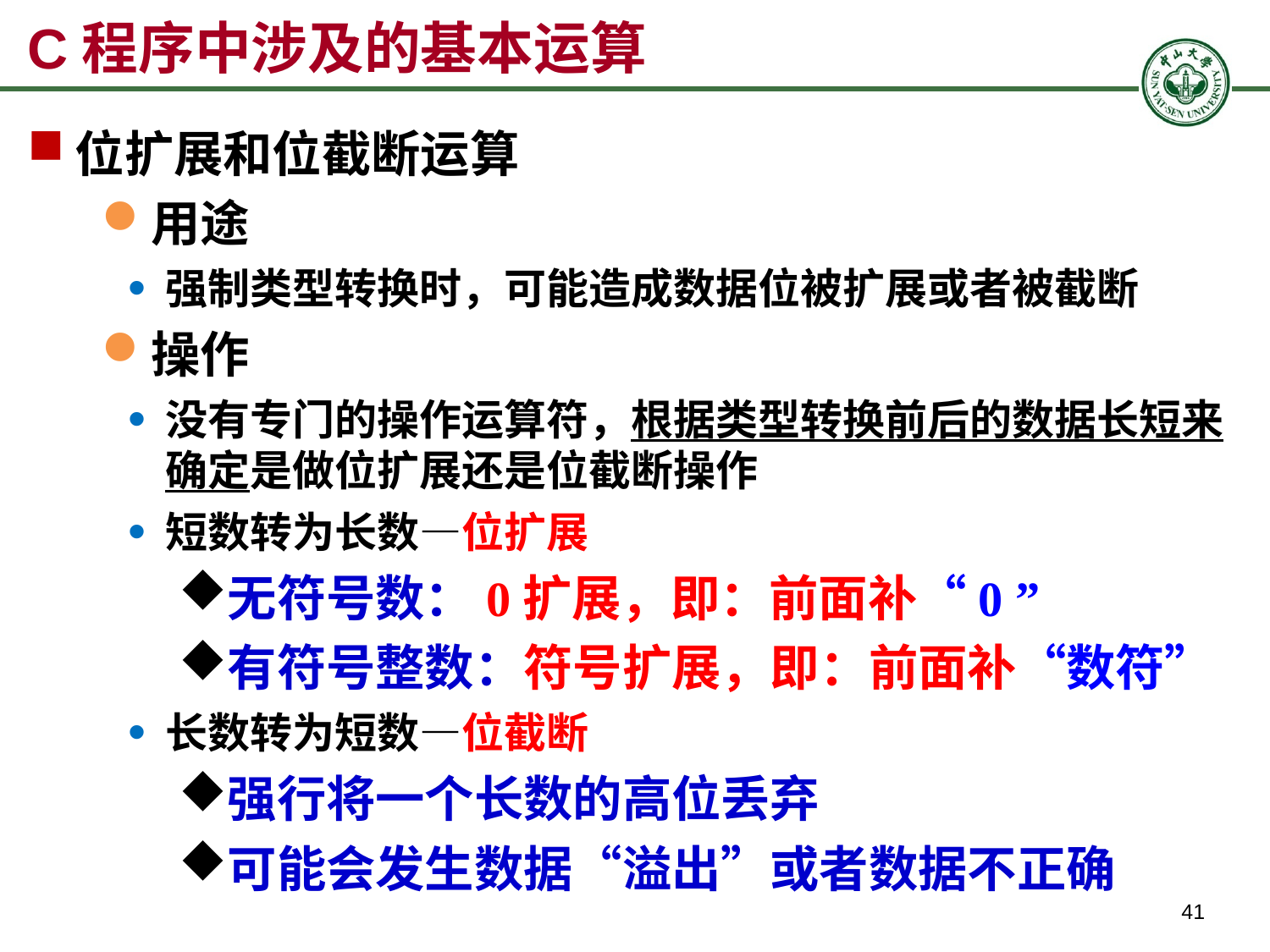

# C程序中涉及的基本运算
位扩展和位截断运算
用途
强制类型转换时，可能造成数据位被扩展或者被截断
操作
没有专门的操作运算符，根据类型转换前后的数据长短来确定是做位扩展还是位截断操作
短数转为长数—位扩展
无符号数：0扩展，即：前面补“0 ”
有符号整数：符号扩展，即：前面补“数符”
长数转为短数—位截断
强行将一个长数的高位丢弃
可能会发生数据“溢出”或者数据不正确